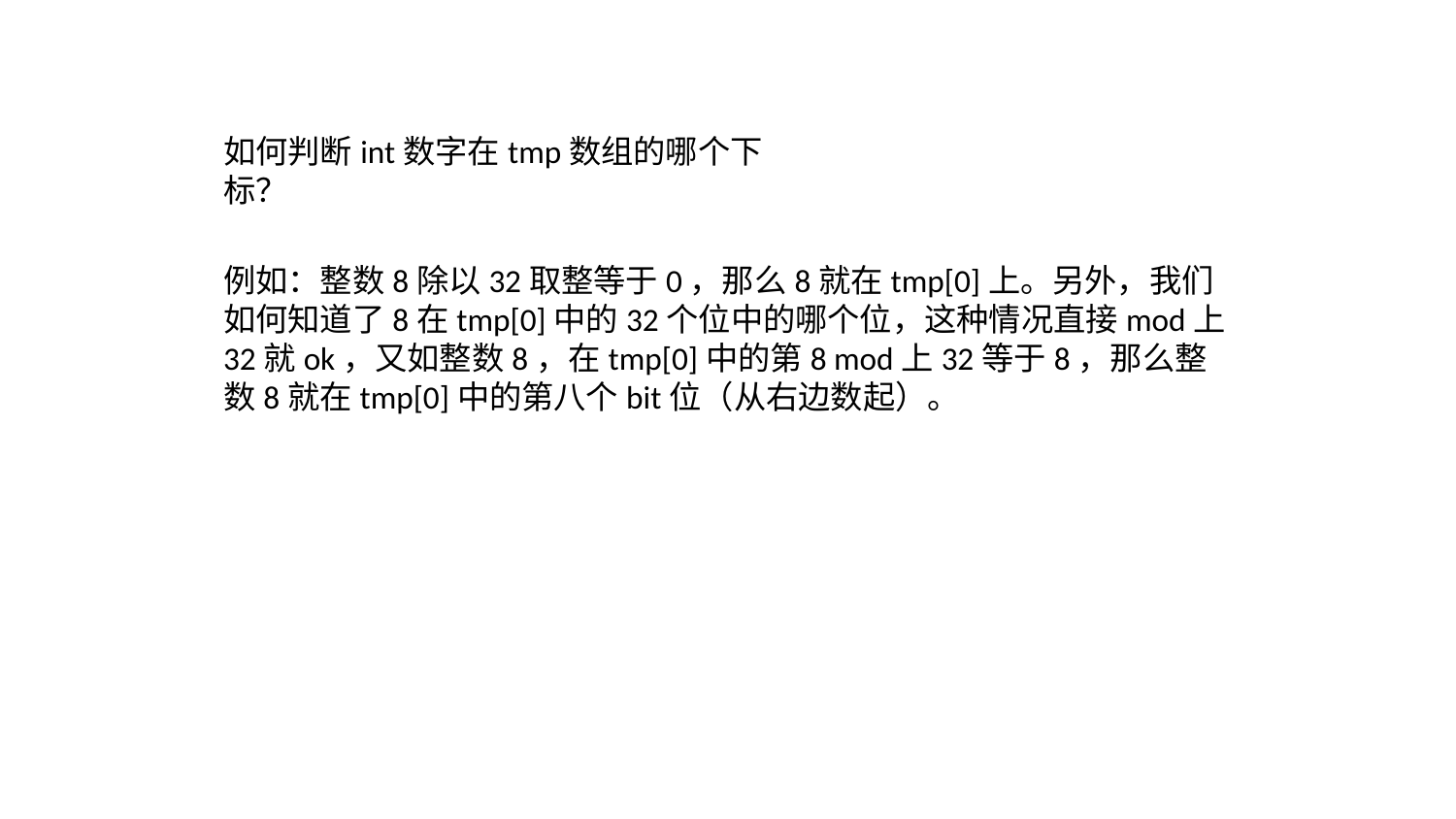

如何判断int数字在tmp数组的哪个下标？
例如：整数8除以32取整等于0，那么8就在tmp[0]上。另外，我们如何知道了8在tmp[0]中的32个位中的哪个位，这种情况直接mod上32就ok，又如整数8，在tmp[0]中的第8 mod上32等于8，那么整数8就在tmp[0]中的第八个bit位（从右边数起）。